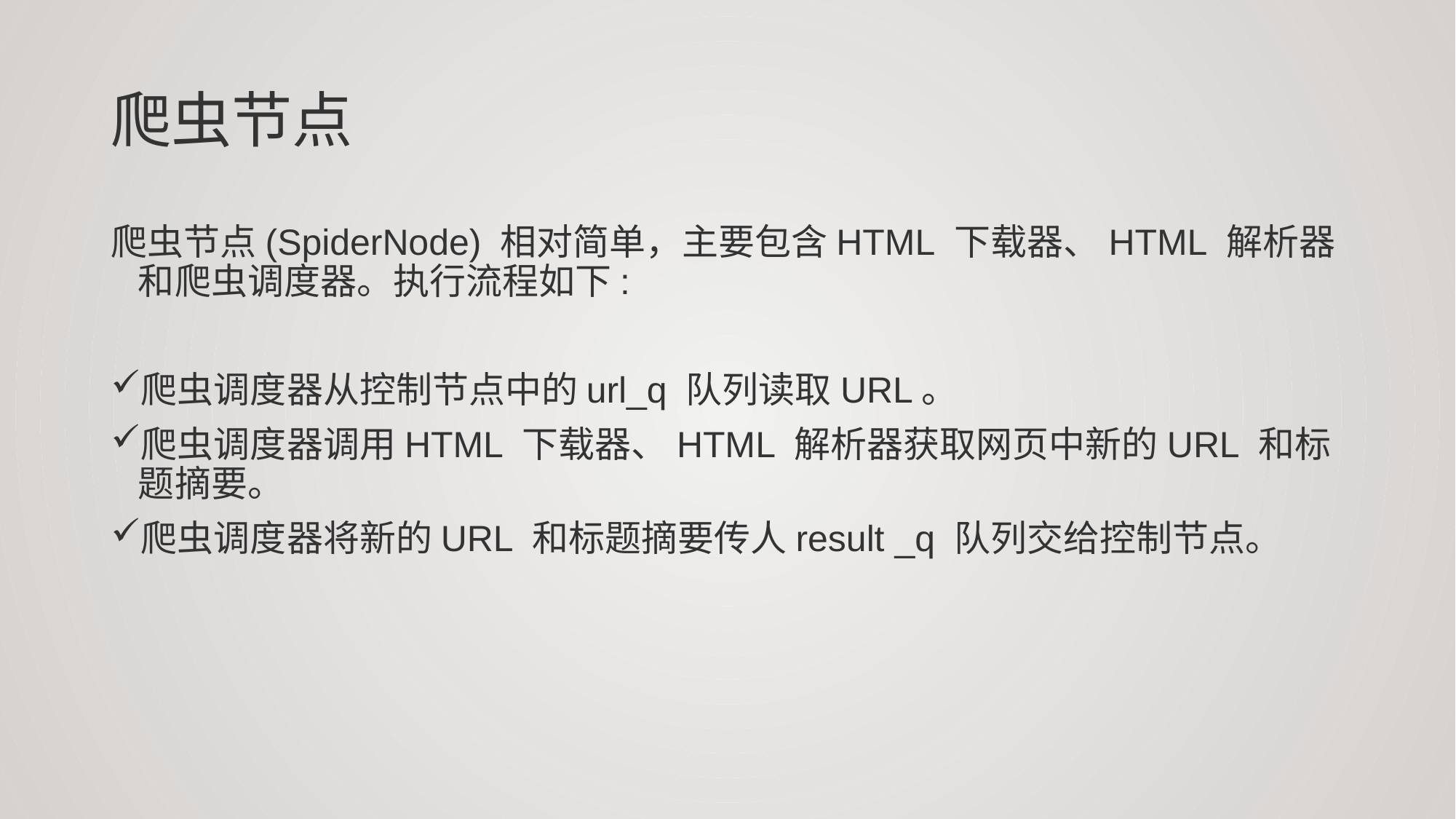

# 爬虫节点
爬虫节点(SpiderNode) 相对简单，主要包含HTML 下载器、HTML 解析器和爬虫调度器。执行流程如下:

爬虫调度器从控制节点中的url_q 队列读取URL。
爬虫调度器调用HTML 下载器、HTML 解析器获取网页中新的URL 和标题摘要。
爬虫调度器将新的URL 和标题摘要传人result _q 队列交给控制节点。